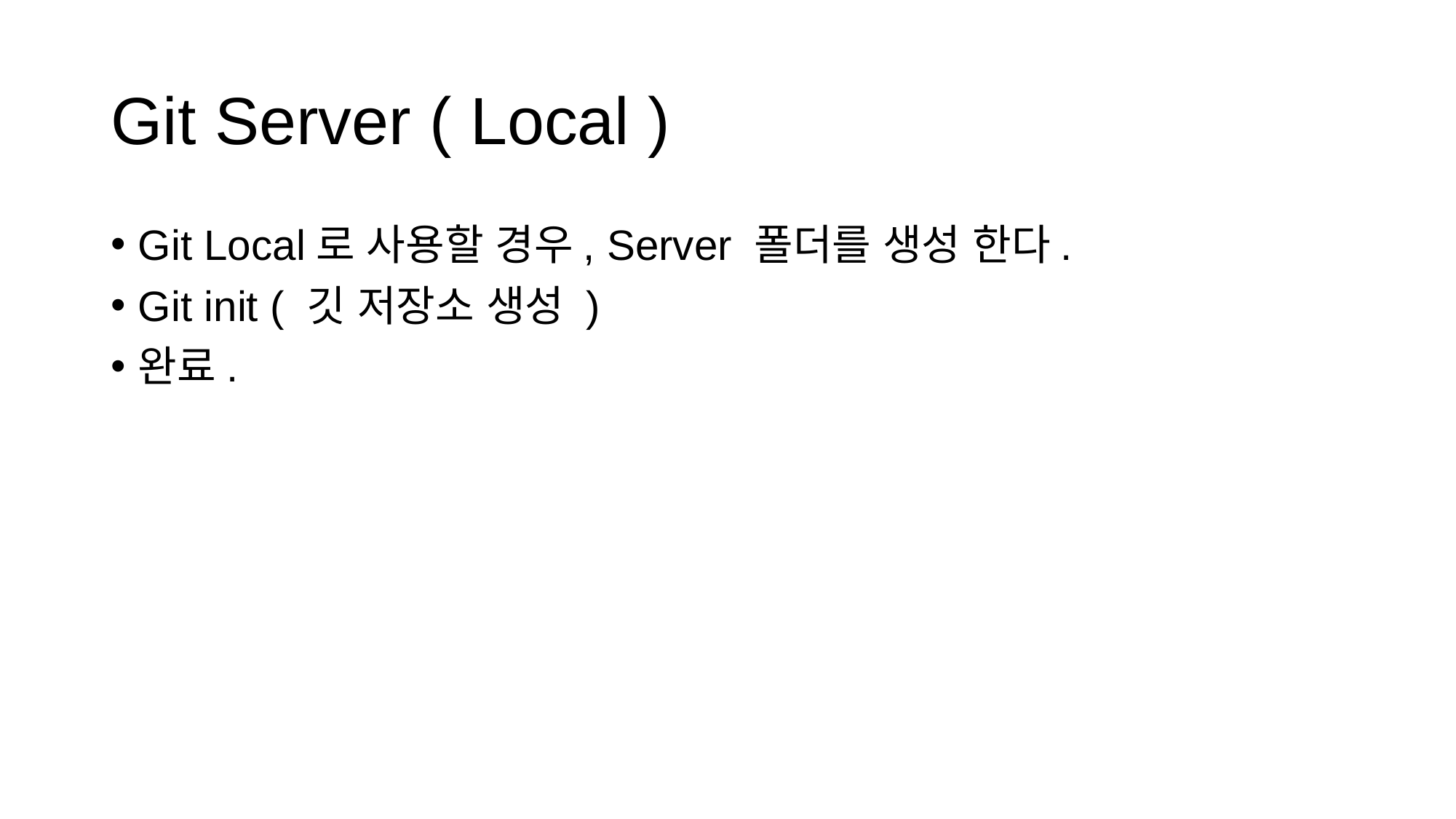

# Git Server ( Local )
Git Local로 사용할 경우, Server 폴더를 생성 한다.
Git init ( 깃 저장소 생성 )
완료.